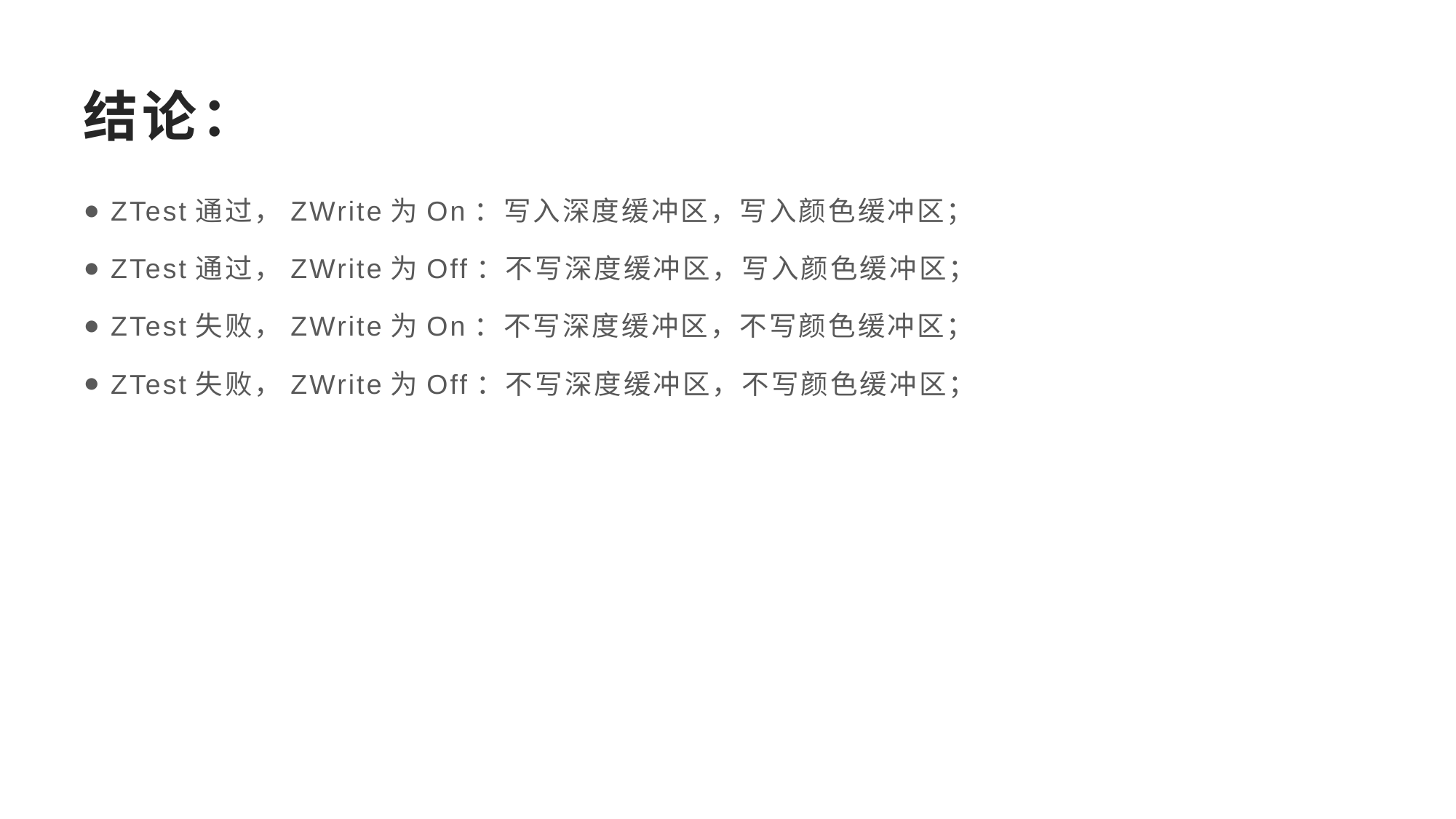

# 结论：
ZTest通过，ZWrite为On：写入深度缓冲区，写入颜色缓冲区；
ZTest通过，ZWrite为Off：不写深度缓冲区，写入颜色缓冲区；
ZTest失败，ZWrite为On：不写深度缓冲区，不写颜色缓冲区；
ZTest失败，ZWrite为Off：不写深度缓冲区，不写颜色缓冲区；